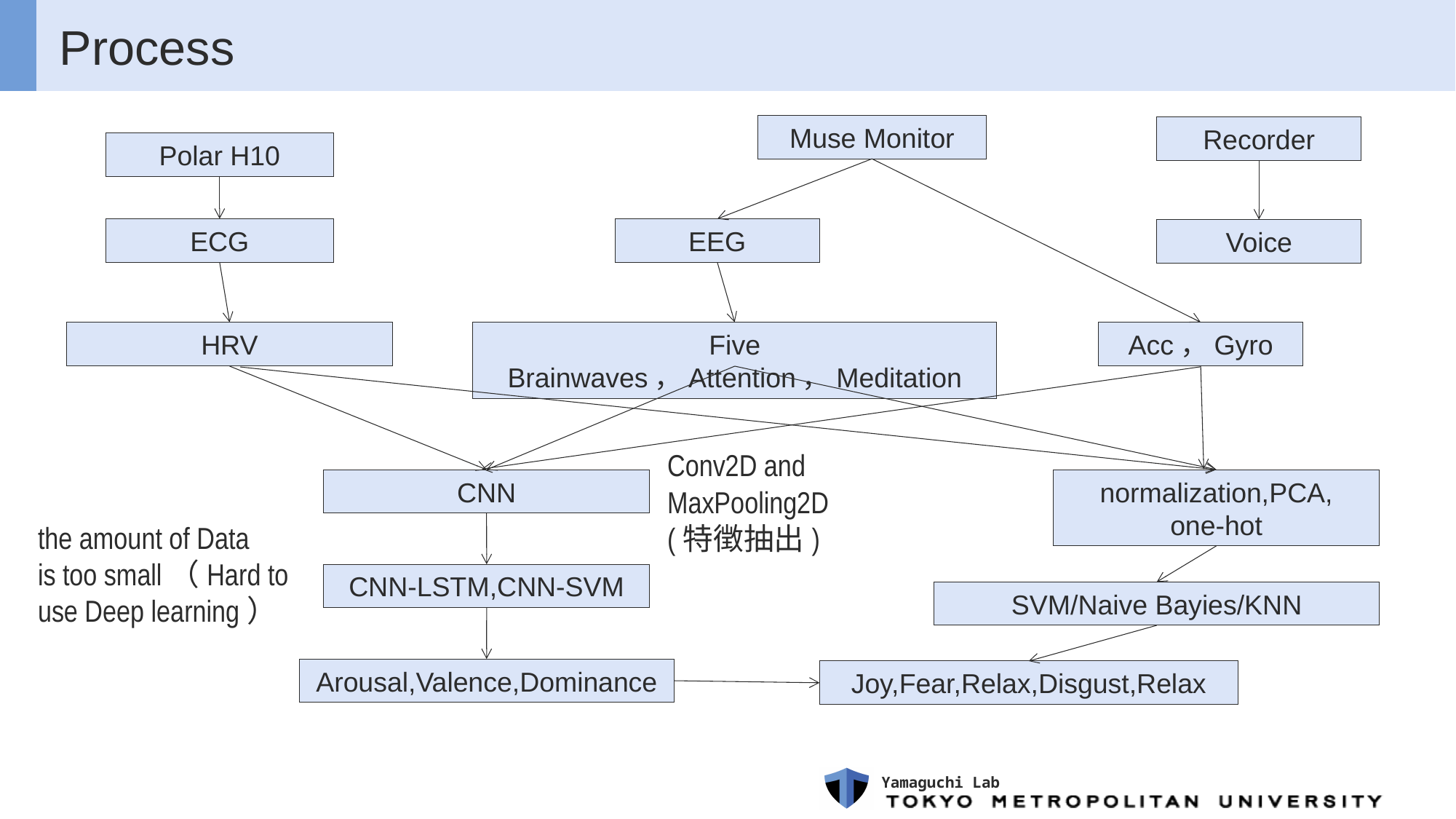

# Process
Muse Monitor
Recorder
Polar H10
ECG
EEG
Voice
HRV
Five Brainwaves，Attention，Meditation
Acc，Gyro
Conv2D and MaxPooling2D
(特徴抽出)
CNN
normalization,PCA,
one-hot
the amount of Data
is too small（Hard to
use Deep learning）
CNN-LSTM,CNN-SVM
SVM/Naive Bayies/KNN
Arousal,Valence,Dominance
Joy,Fear,Relax,Disgust,Relax
8